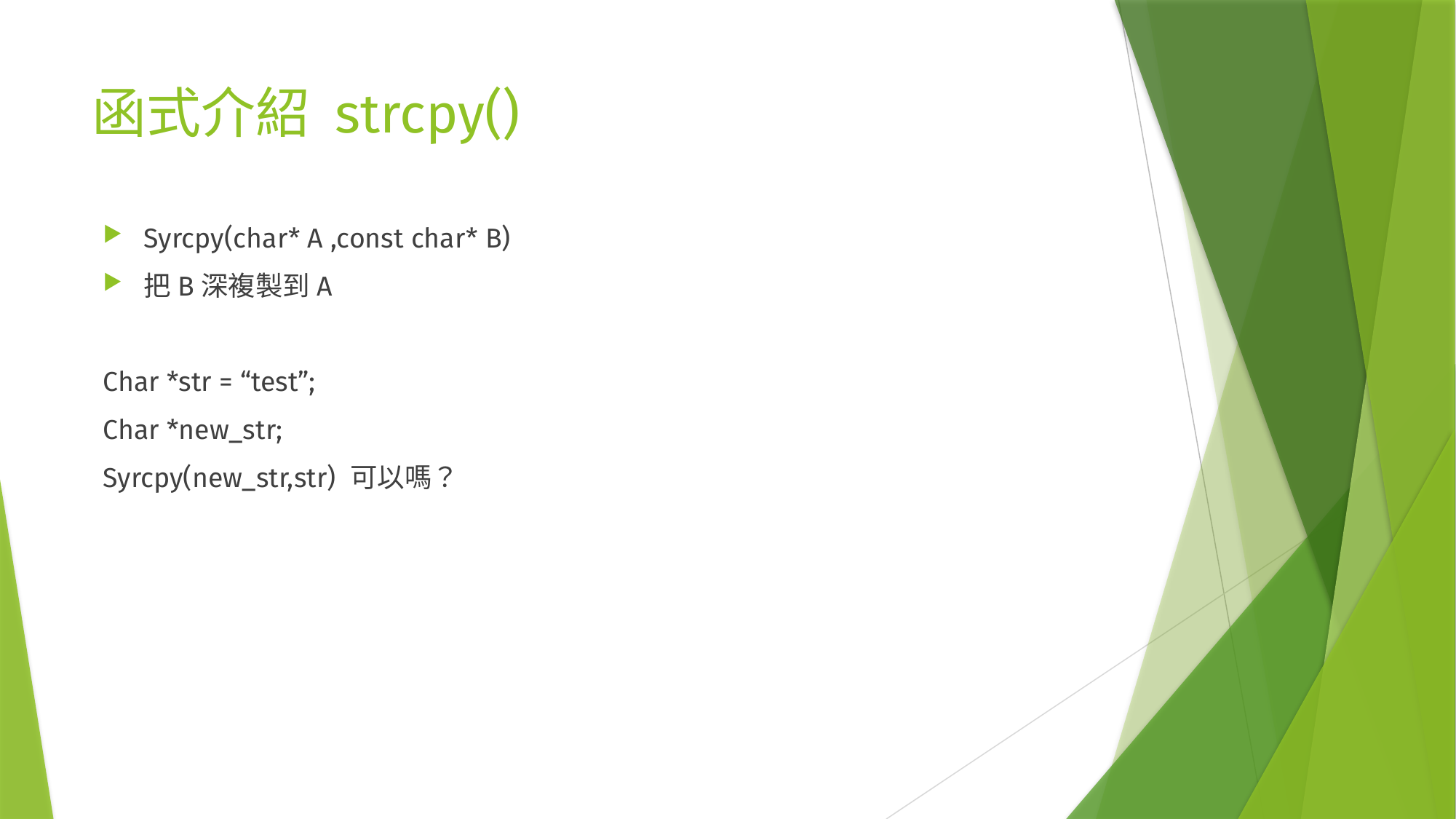

# 函式介紹 strcpy()
Syrcpy(char* A ,const char* B)
把B深複製到A

Char *str = “test”;
Char *new_str;
Syrcpy(new_str,str) 可以嗎？